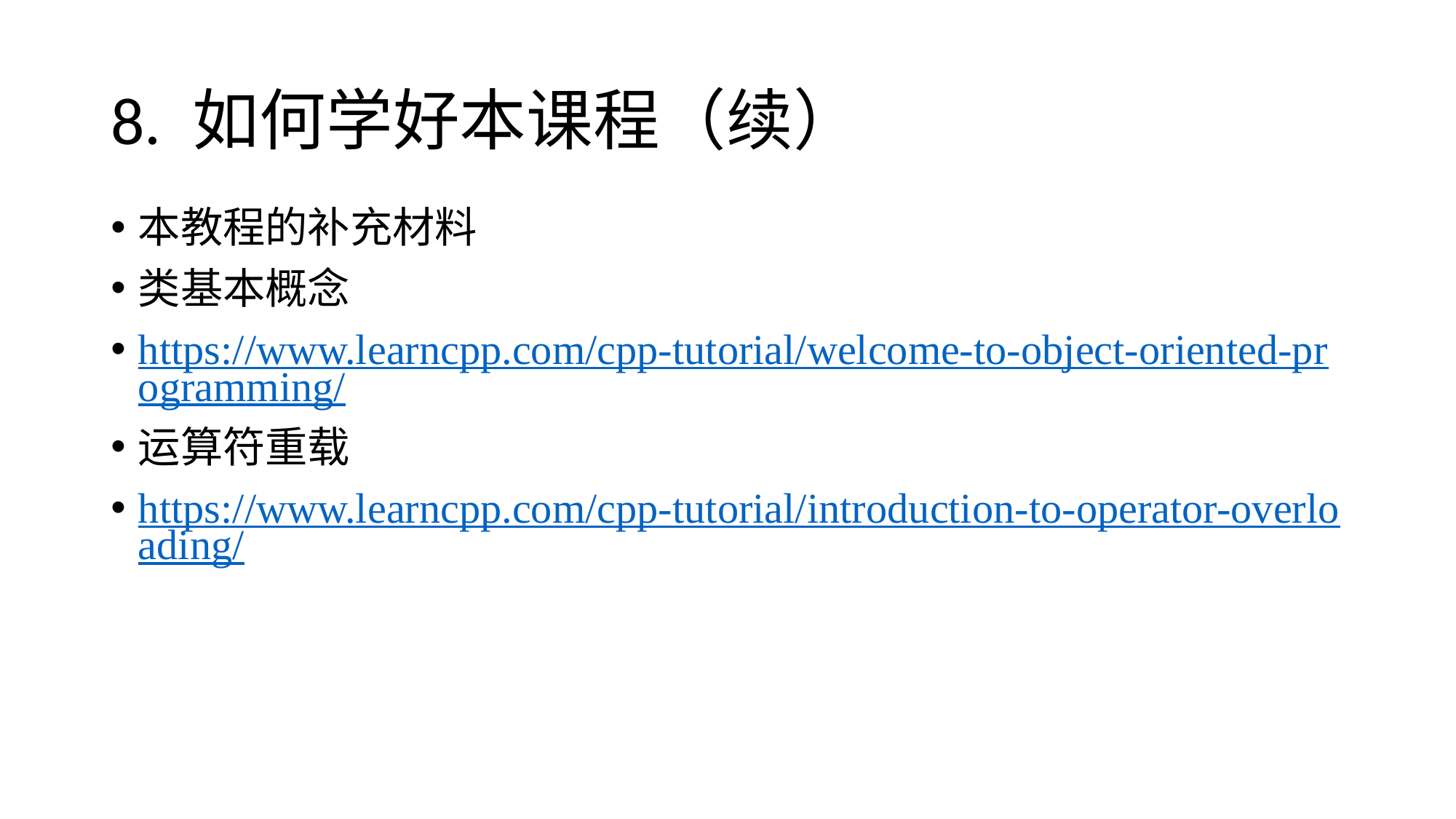

# 8. 如何学好本课程（续）
本教程的补充材料
类基本概念
https://www.learncpp.com/cpp-tutorial/welcome-to-object-oriented-programming/
运算符重载
https://www.learncpp.com/cpp-tutorial/introduction-to-operator-overloading/